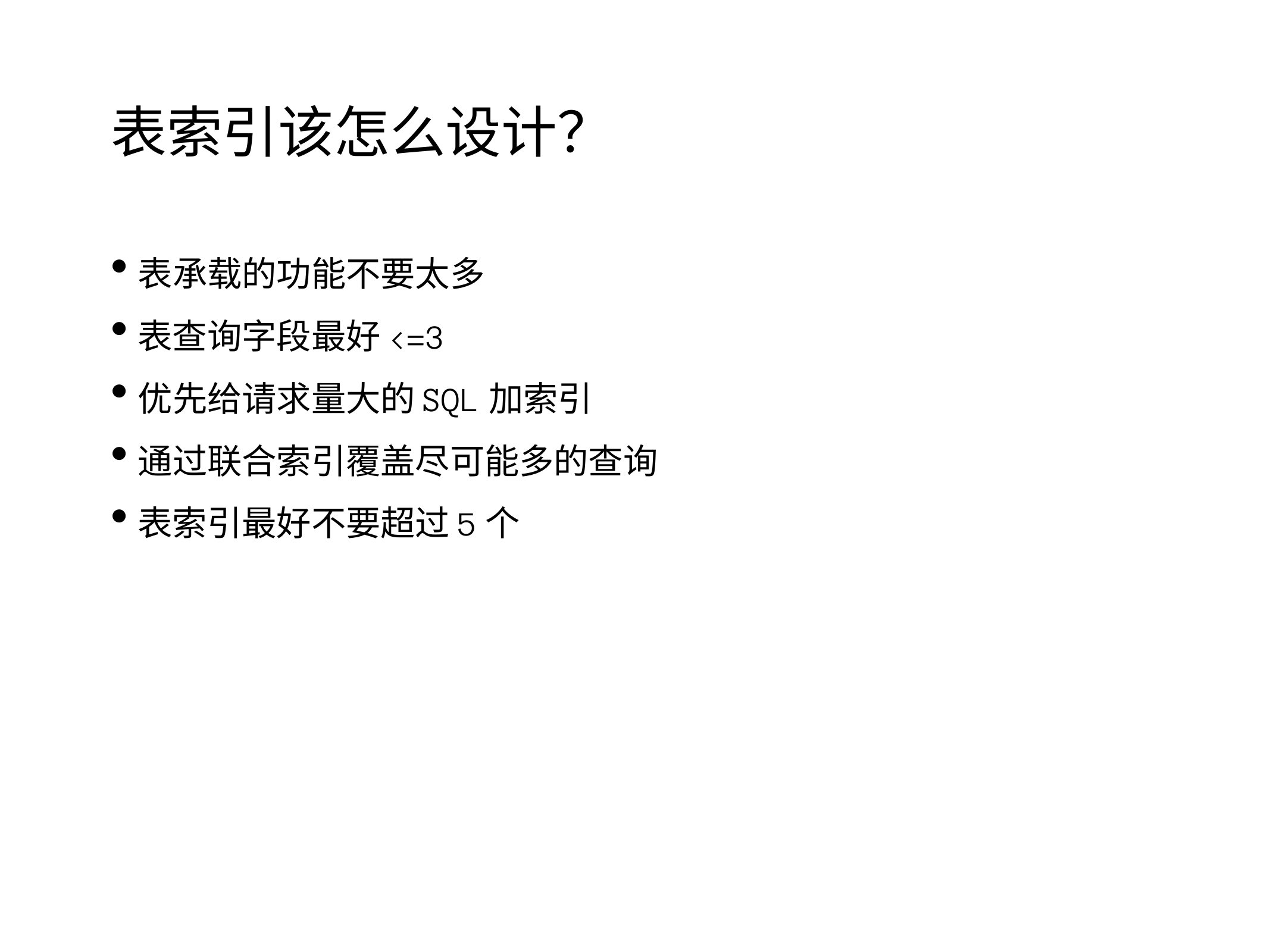

# 表索引该怎么设计？

表承载的功能不要太多
表查询字段最好<=3
优先给请求量大的SQL加索引
通过联合索引覆盖尽可能多的查询
表索引最好不要超过5个